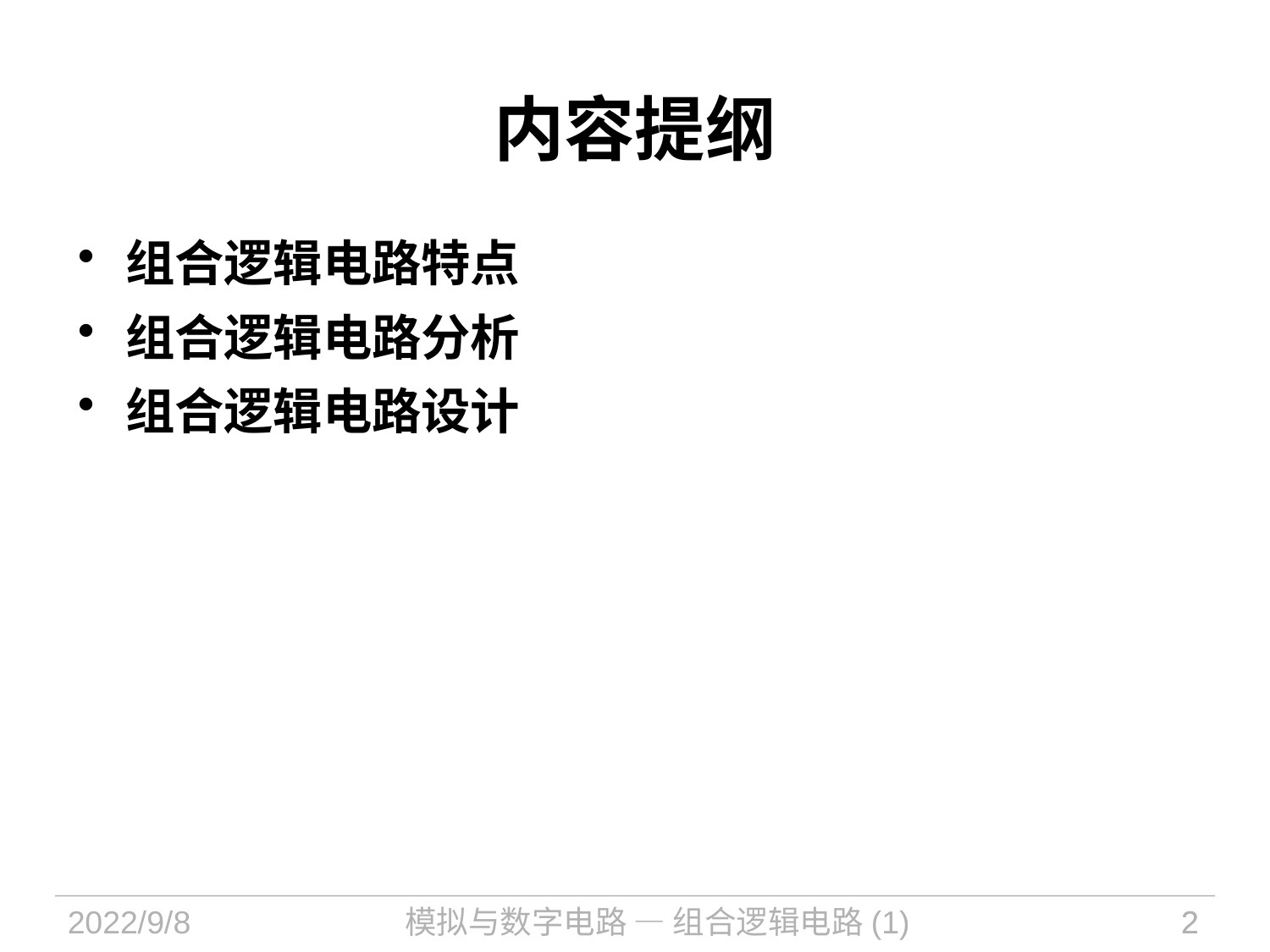

内容提纲
组合逻辑电路特点
组合逻辑电路分析
组合逻辑电路设计

2022/9/8
模拟与数字电路 — 组合逻辑电路(1)
2
2